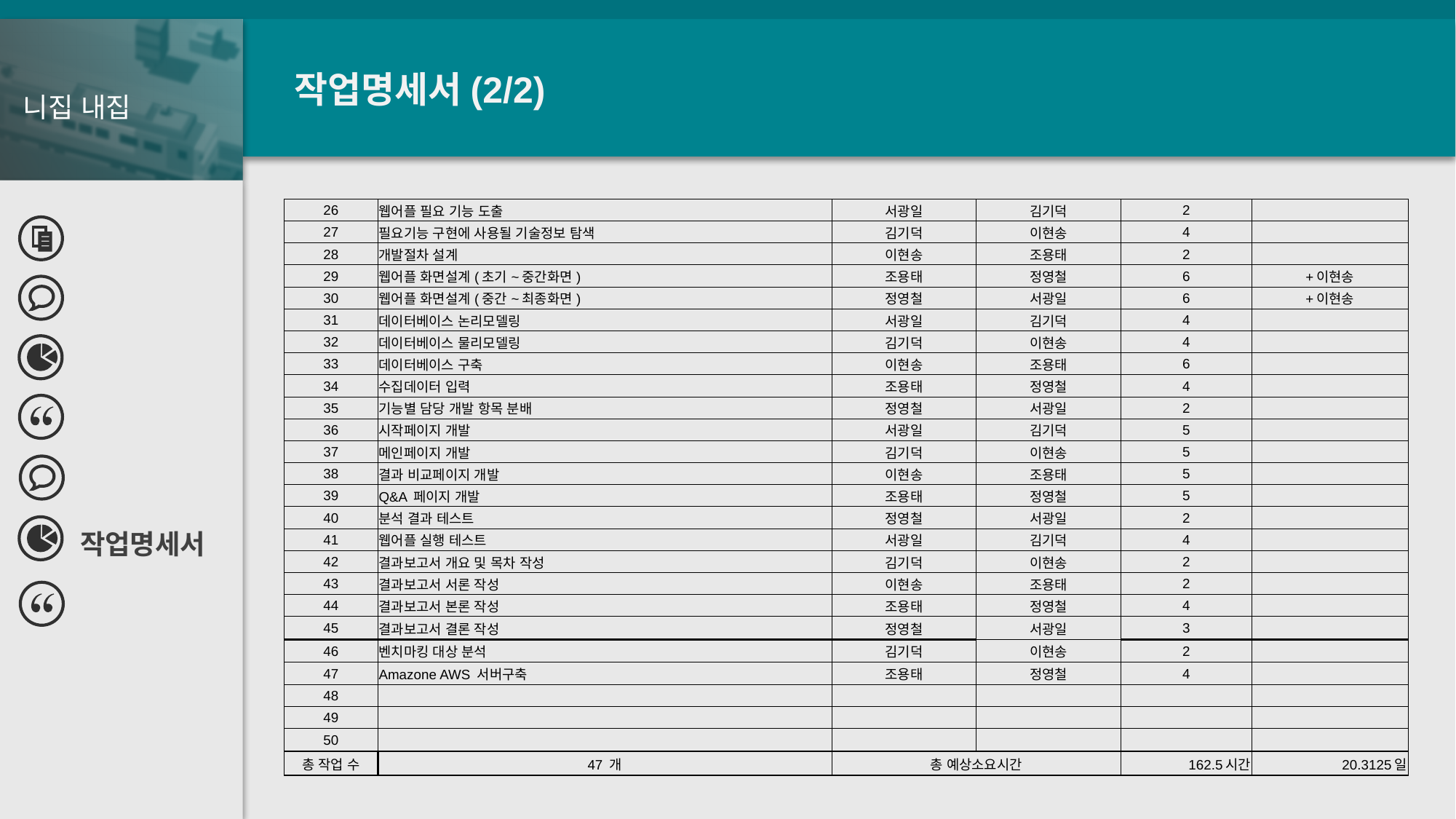

작업명세서(2/2)
| 26 | 웹어플 필요 기능 도출 | 서광일 | 김기덕 | 2 |  |
| --- | --- | --- | --- | --- | --- |
| 27 | 필요기능 구현에 사용될 기술정보 탐색 | 김기덕 | 이현송 | 4 |  |
| 28 | 개발절차 설계 | 이현송 | 조용태 | 2 |  |
| 29 | 웹어플 화면설계(초기~중간화면) | 조용태 | 정영철 | 6 | +이현송 |
| 30 | 웹어플 화면설계(중간~최종화면) | 정영철 | 서광일 | 6 | +이현송 |
| 31 | 데이터베이스 논리모델링 | 서광일 | 김기덕 | 4 |  |
| 32 | 데이터베이스 물리모델링 | 김기덕 | 이현송 | 4 |  |
| 33 | 데이터베이스 구축 | 이현송 | 조용태 | 6 |  |
| 34 | 수집데이터 입력 | 조용태 | 정영철 | 4 |  |
| 35 | 기능별 담당 개발 항목 분배 | 정영철 | 서광일 | 2 |  |
| 36 | 시작페이지 개발 | 서광일 | 김기덕 | 5 |  |
| 37 | 메인페이지 개발 | 김기덕 | 이현송 | 5 |  |
| 38 | 결과 비교페이지 개발 | 이현송 | 조용태 | 5 |  |
| 39 | Q&A 페이지 개발 | 조용태 | 정영철 | 5 |  |
| 40 | 분석 결과 테스트 | 정영철 | 서광일 | 2 |  |
| 41 | 웹어플 실행 테스트 | 서광일 | 김기덕 | 4 |  |
| 42 | 결과보고서 개요 및 목차 작성 | 김기덕 | 이현송 | 2 |  |
| 43 | 결과보고서 서론 작성 | 이현송 | 조용태 | 2 |  |
| 44 | 결과보고서 본론 작성 | 조용태 | 정영철 | 4 |  |
| 45 | 결과보고서 결론 작성 | 정영철 | 서광일 | 3 |  |
| 46 | 벤치마킹 대상 분석 | 김기덕 | 이현송 | 2 |  |
| 47 | Amazone AWS 서버구축 | 조용태 | 정영철 | 4 |  |
| 48 |  |  |  |  |  |
| 49 |  |  |  |  |  |
| 50 |  |  |  |  |  |
| 총 작업 수 | 47 개 | 총 예상소요시간 |  | 162.5시간 | 20.3125일 |
작업명세서